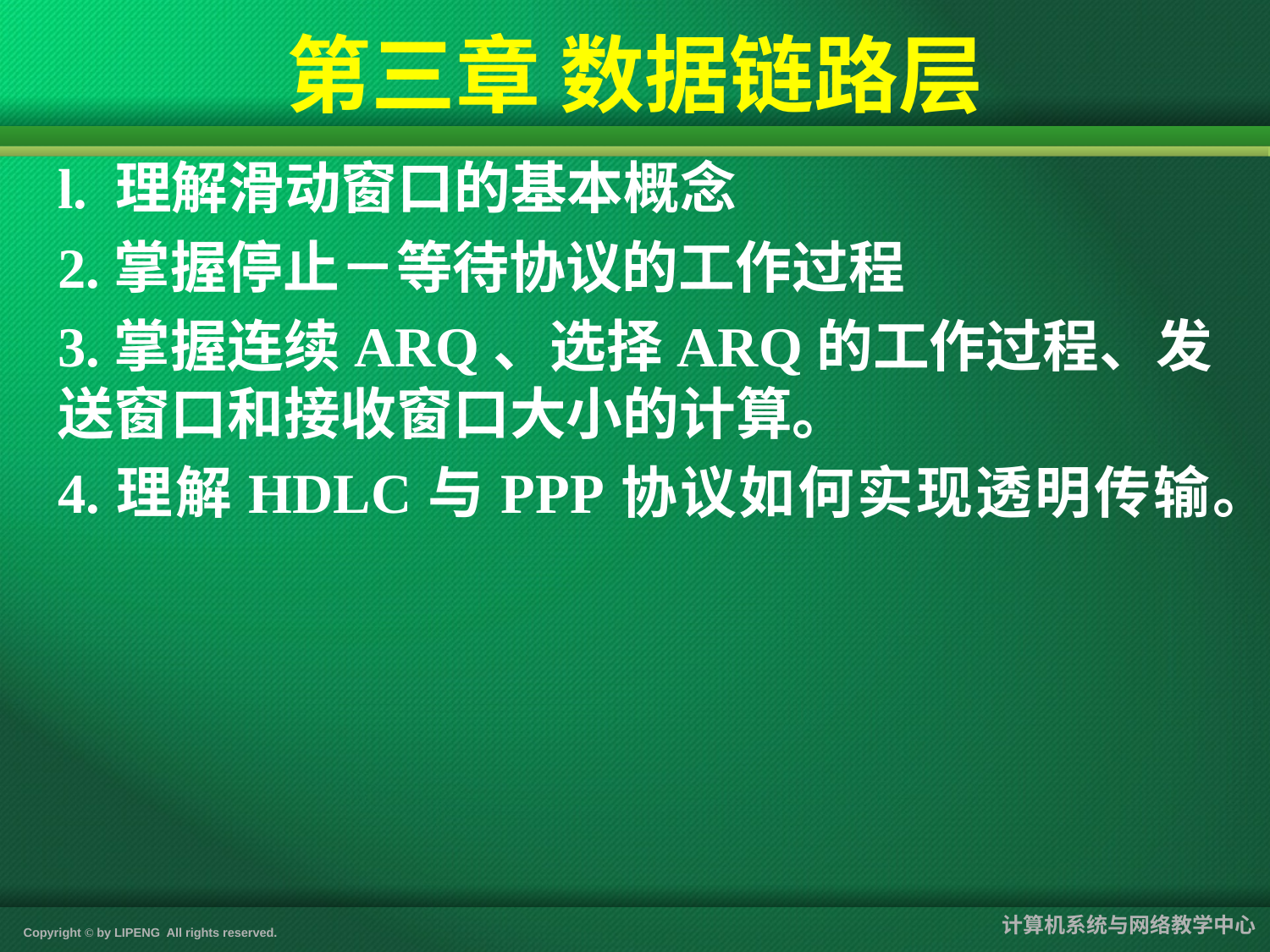

#
第三章 数据链路层
l. 理解滑动窗口的基本概念
2.掌握停止－等待协议的工作过程
3.掌握连续ARQ、选择ARQ的工作过程、发送窗口和接收窗口大小的计算。
4.理解HDLC与PPP协议如何实现透明传输。